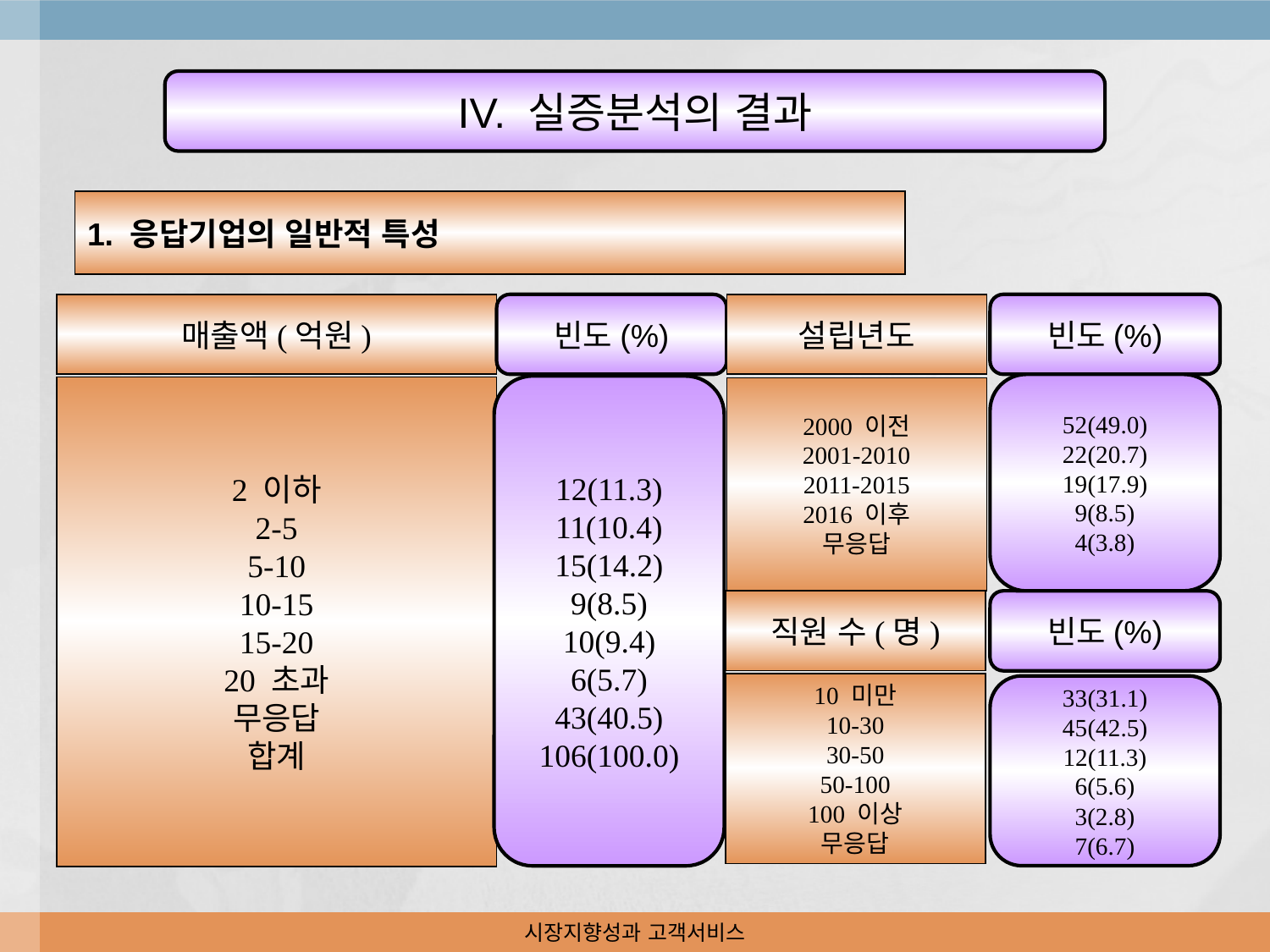

IV. 실증분석의 결과
1. 응답기업의 일반적 특성
매출액(억원)
빈도(%)
설립년도
빈도(%)
52(49.0)
22(20.7)
19(17.9)
9(8.5)
4(3.8)
12(11.3)
11(10.4)
15(14.2)
9(8.5)
10(9.4)
6(5.7)
43(40.5)
106(100.0)
2 이하
2-5
5-10
10-15
15-20
20 초과
무응답
합계
2000 이전
2001-2010
2011-2015
2016 이후
무응답
직원 수(명)
빈도(%)
10 미만
10-30
30-50
50-100
100 이상
무응답
33(31.1)
45(42.5)
12(11.3)
6(5.6)
3(2.8)
7(6.7)
시장지향성과 고객서비스